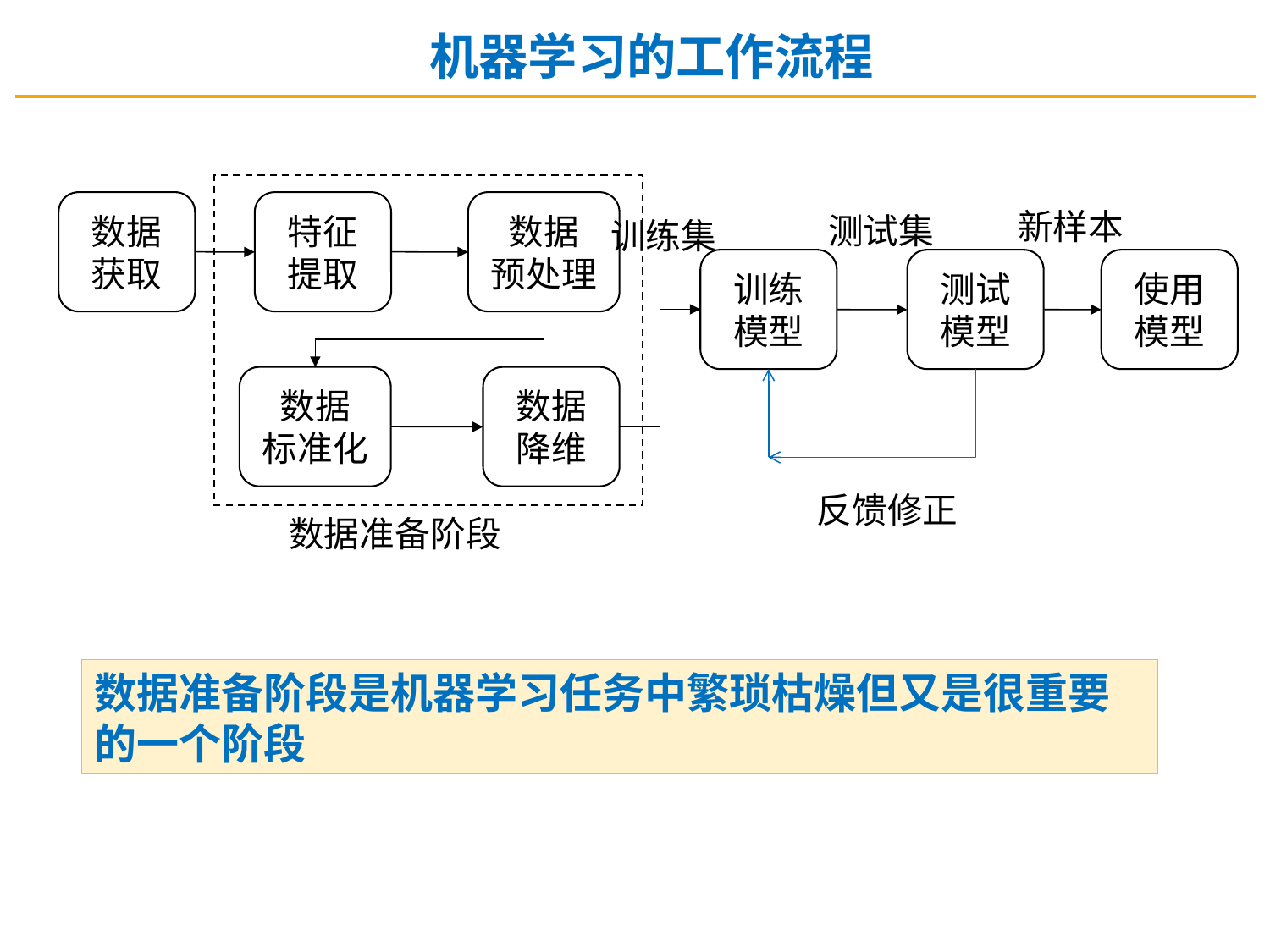

机器学习的工作流程

数据获取
特征提取
数据
预处理
新样本
测试集
训练集

训练模型
测试模型
使用模型

数据
标准化
数据降维

反馈修正
数据准备阶段
数据准备阶段是机器学习任务中繁琐枯燥但又是很重要的一个阶段